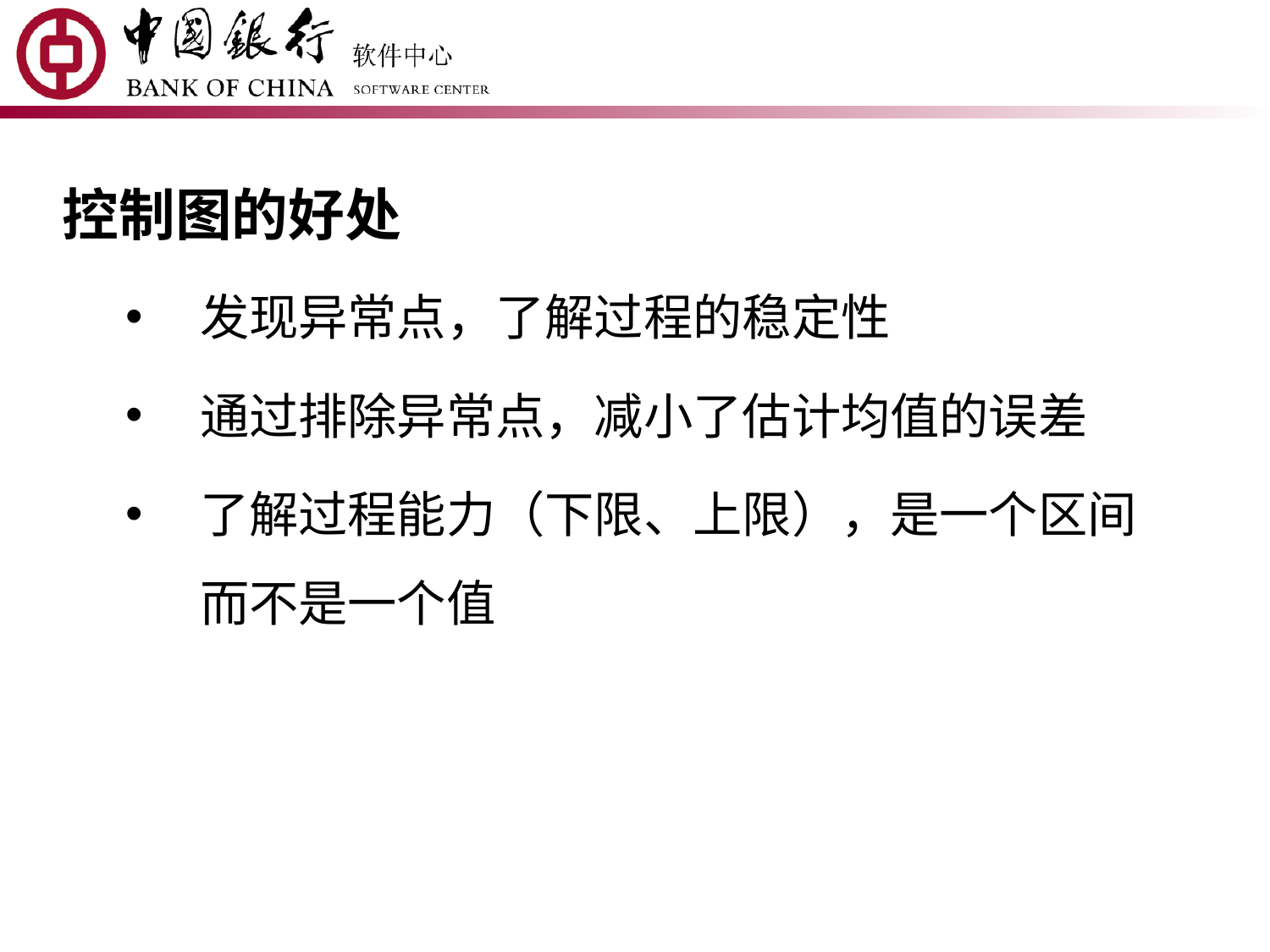

#
控制图的好处
发现异常点，了解过程的稳定性
通过排除异常点，减小了估计均值的误差
了解过程能力（下限、上限），是一个区间而不是一个值